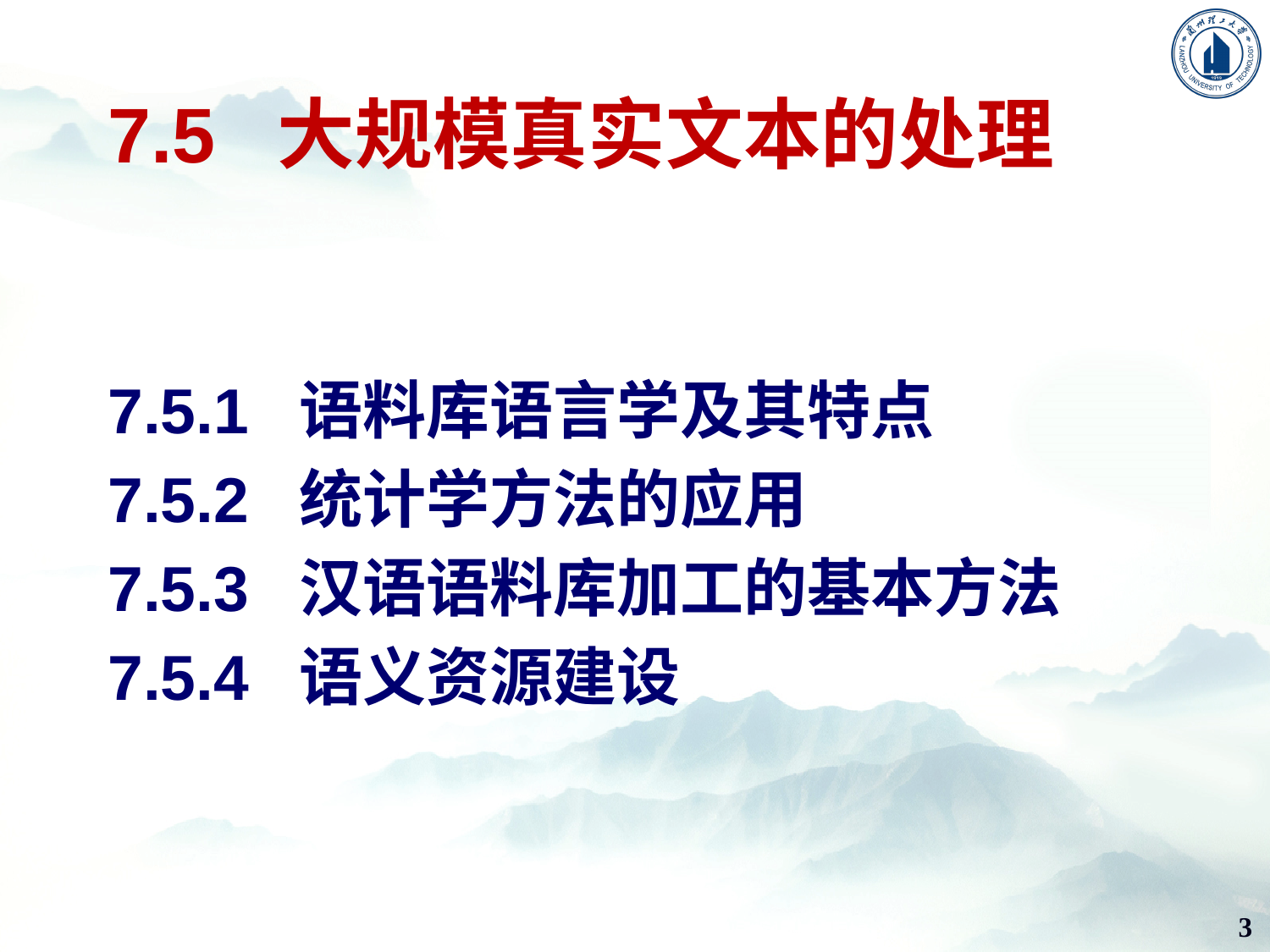

# 7.5  大规模真实文本的处理

7.5.1  语料库语言学及其特点
7.5.2  统计学方法的应用
7.5.3  汉语语料库加工的基本方法
7.5.4  语义资源建设
3